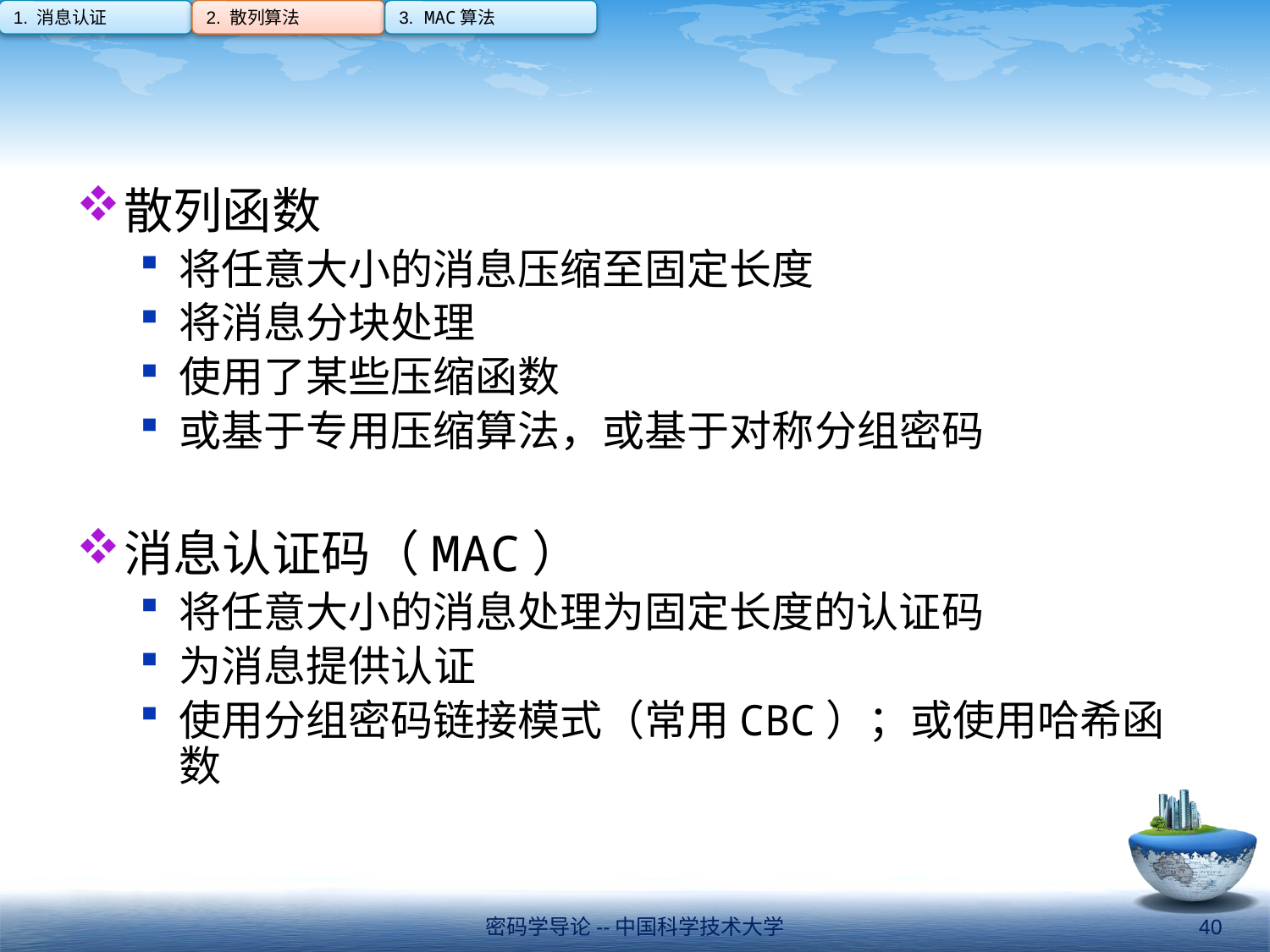

1. 消息认证
2. 散列算法
3. MAC算法
#
散列函数
将任意大小的消息压缩至固定长度
将消息分块处理
使用了某些压缩函数
或基于专用压缩算法，或基于对称分组密码

消息认证码（MAC）
将任意大小的消息处理为固定长度的认证码
为消息提供认证
使用分组密码链接模式（常用CBC）；或使用哈希函数
密码学导论--中国科学技术大学
40